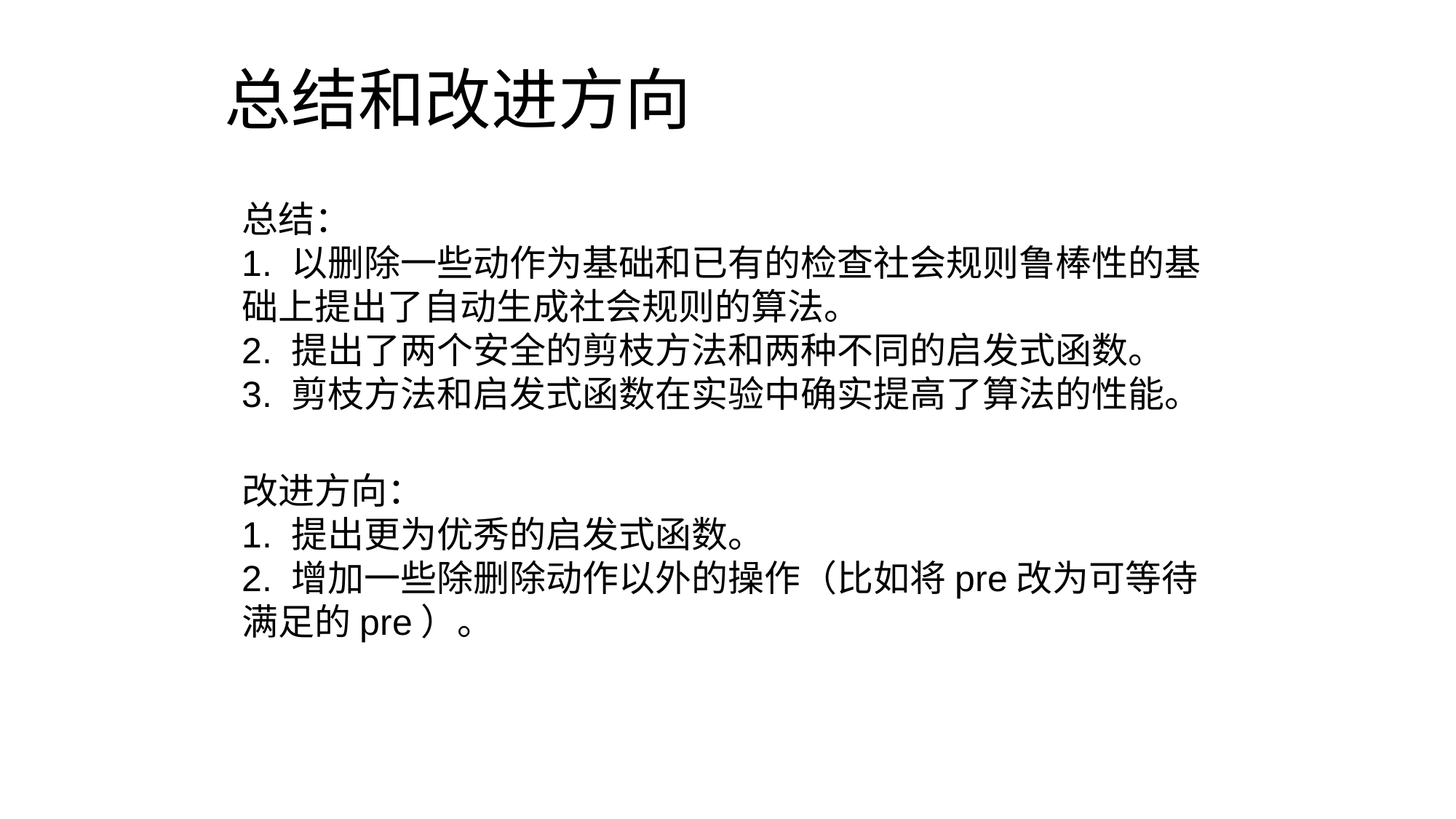

# 总结和改进方向
总结：
1. 以删除一些动作为基础和已有的检查社会规则鲁棒性的基础上提出了自动生成社会规则的算法。
2. 提出了两个安全的剪枝方法和两种不同的启发式函数。
3. 剪枝方法和启发式函数在实验中确实提高了算法的性能。
改进方向：
1. 提出更为优秀的启发式函数。
2. 增加一些除删除动作以外的操作（比如将pre改为可等待满足的pre）。